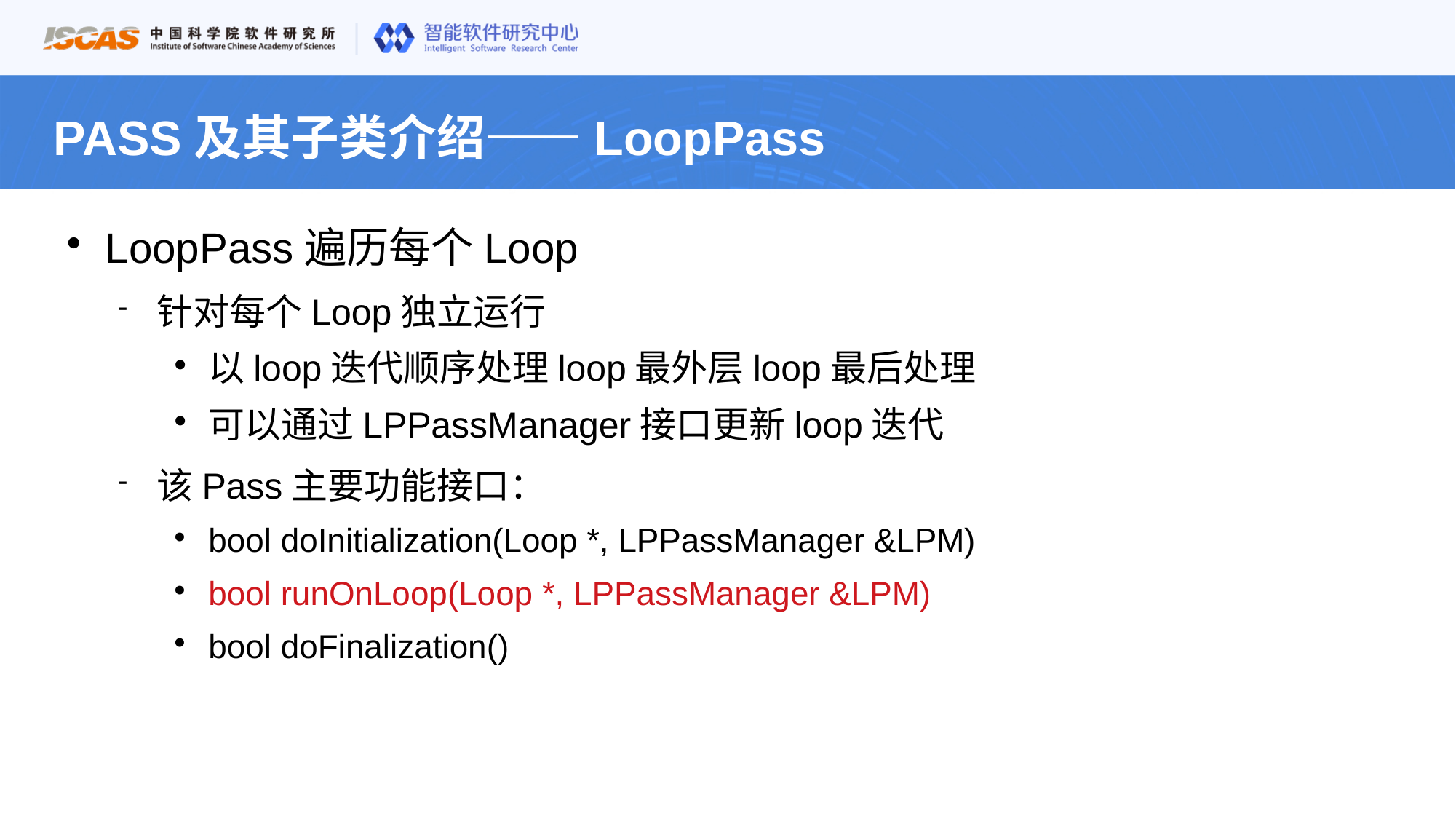

PASS及其子类介绍——LoopPass
LoopPass遍历每个Loop
针对每个Loop独立运行
以loop迭代顺序处理loop最外层loop最后处理
可以通过LPPassManager接口更新loop迭代
该Pass主要功能接口：
bool doInitialization(Loop *, LPPassManager &LPM)
bool runOnLoop(Loop *, LPPassManager &LPM)
bool doFinalization()